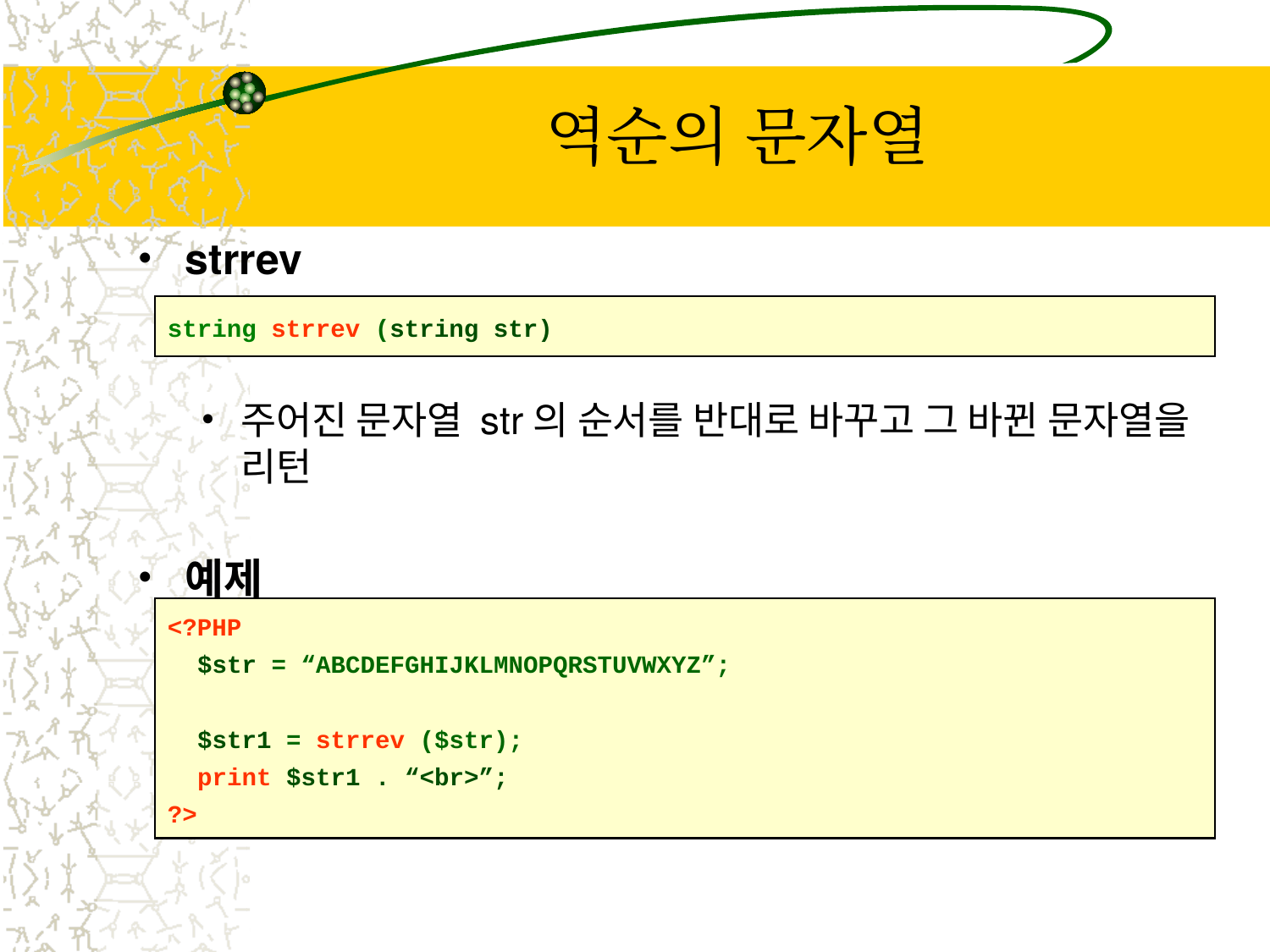

# 역순의 문자열
strrev

주어진 문자열 str의 순서를 반대로 바꾸고 그 바뀐 문자열을 리턴

예제
string strrev (string str)
<?PHP
  $str = “ABCDEFGHIJKLMNOPQRSTUVWXYZ”;

  $str1 = strrev ($str);
  print $str1 . “<br>”;
?>